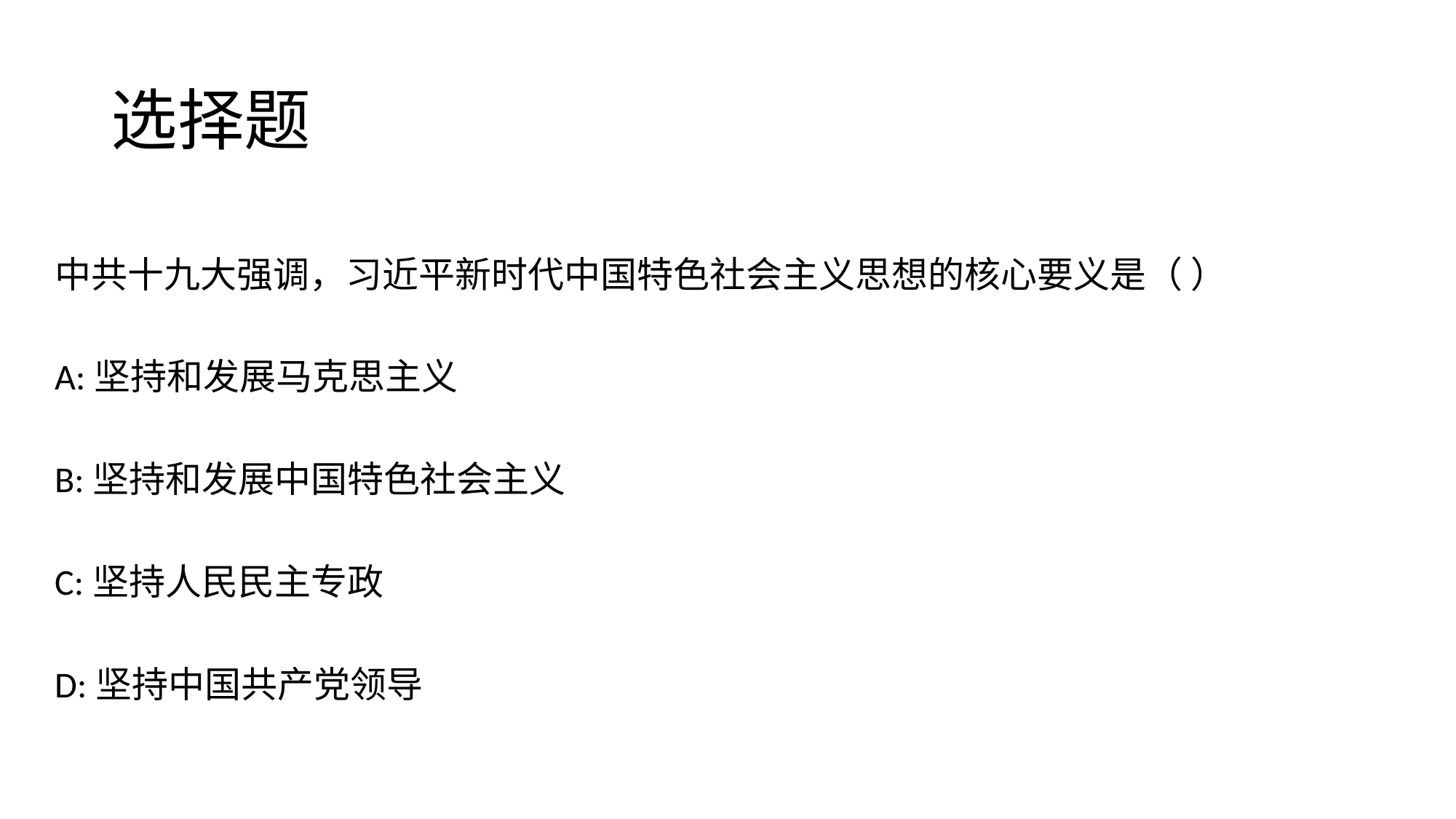

# 选择题
中共十九大强调，习近平新时代中国特色社会主义思想的核心要义是（ ）
A:坚持和发展马克思主义
B:坚持和发展中国特色社会主义
C:坚持人民民主专政
D:坚持中国共产党领导